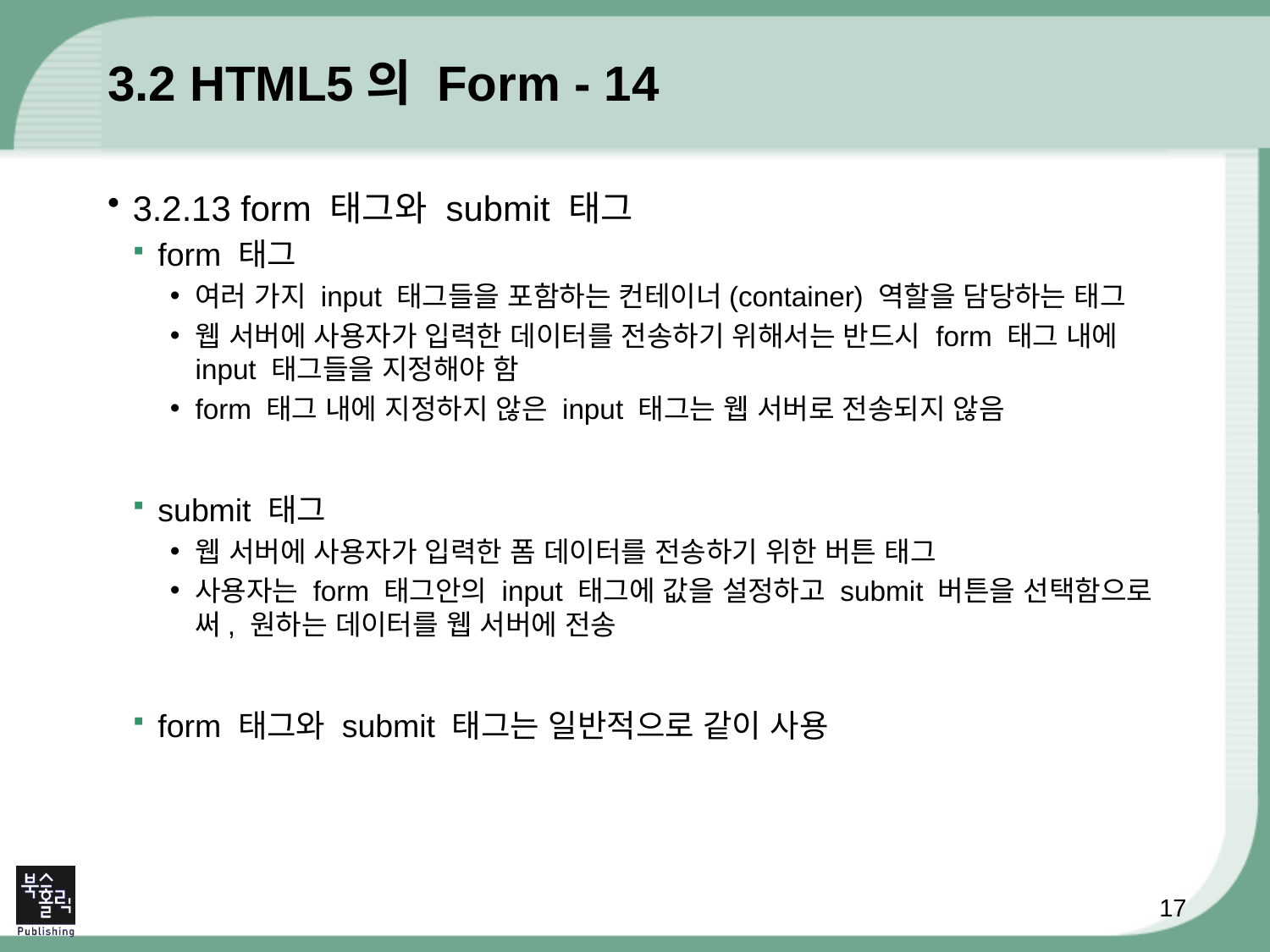

# 3.2 HTML5의 Form - 14
3.2.13 form 태그와 submit 태그
form 태그
여러 가지 input 태그들을 포함하는 컨테이너(container) 역할을 담당하는 태그
웹 서버에 사용자가 입력한 데이터를 전송하기 위해서는 반드시 form 태그 내에 input 태그들을 지정해야 함
form 태그 내에 지정하지 않은 input 태그는 웹 서버로 전송되지 않음

submit 태그
웹 서버에 사용자가 입력한 폼 데이터를 전송하기 위한 버튼 태그
사용자는 form 태그안의 input 태그에 값을 설정하고 submit 버튼을 선택함으로써, 원하는 데이터를 웹 서버에 전송

form 태그와 submit 태그는 일반적으로 같이 사용
17